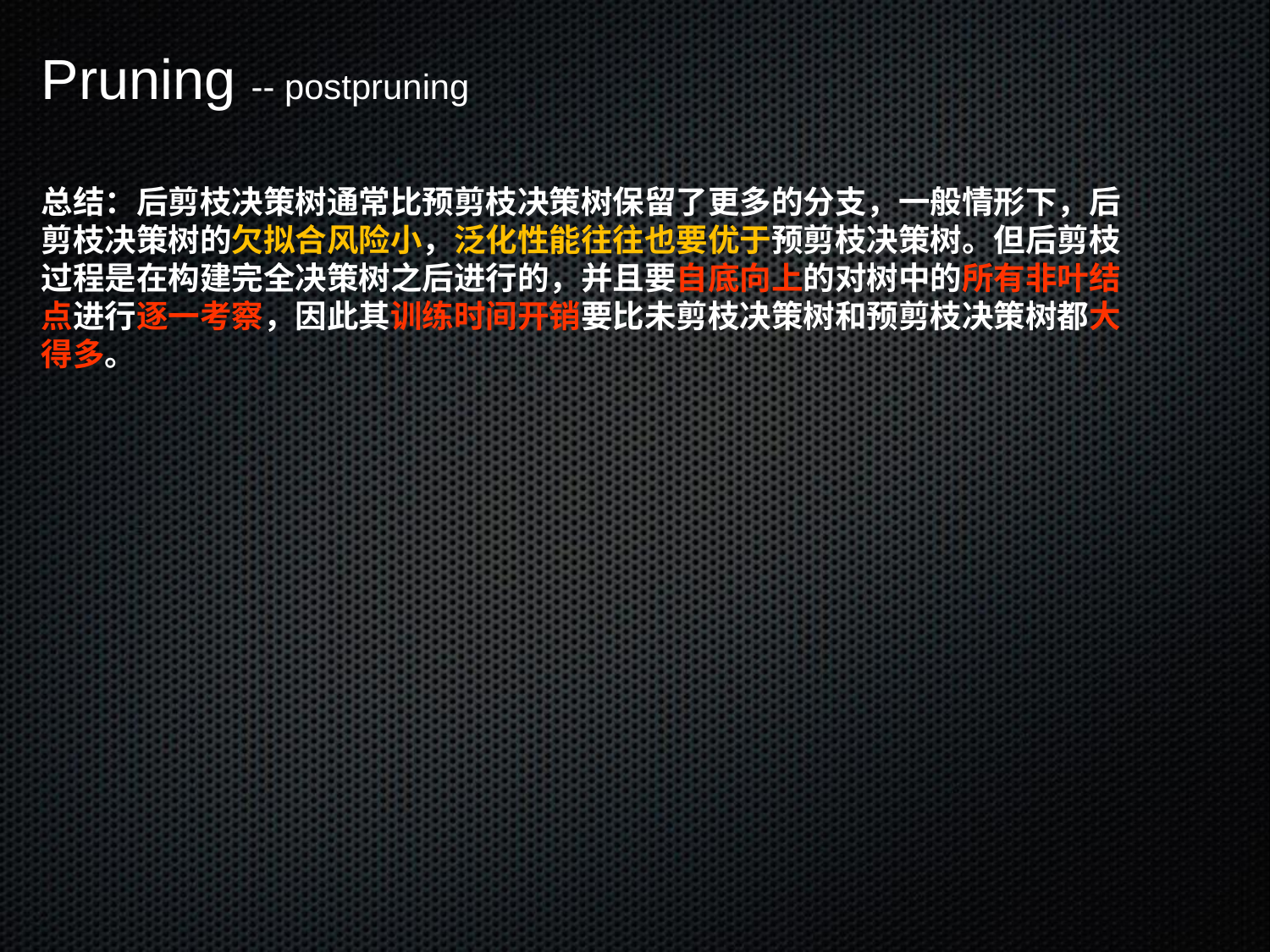

Pruning -- postpruning
总结：后剪枝决策树通常比预剪枝决策树保留了更多的分支，一般情形下，后剪枝决策树的欠拟合风险小，泛化性能往往也要优于预剪枝决策树。但后剪枝过程是在构建完全决策树之后进行的，并且要自底向上的对树中的所有非叶结点进行逐一考察，因此其训练时间开销要比未剪枝决策树和预剪枝决策树都大得多。